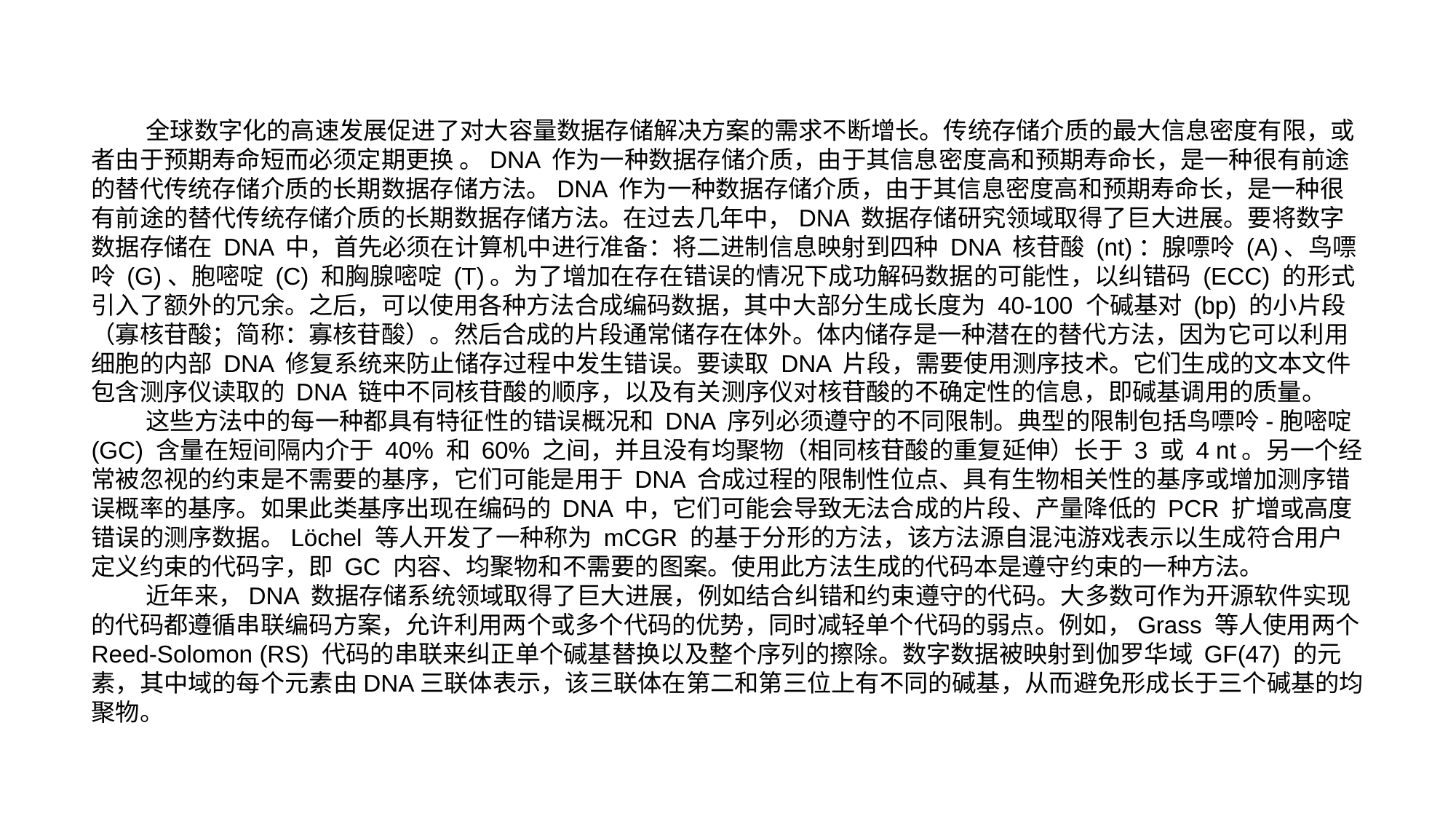

全球数字化的高速发展促进了对大容量数据存储解决方案的需求不断增长。传统存储介质的最大信息密度有限，或者由于预期寿命短而必须定期更换 。DNA 作为一种数据存储介质，由于其信息密度高和预期寿命长，是一种很有前途的替代传统存储介质的长期数据存储方法。DNA 作为一种数据存储介质，由于其信息密度高和预期寿命长，是一种很有前途的替代传统存储介质的长期数据存储方法。在过去几年中，DNA 数据存储研究领域取得了巨大进展。要将数字数据存储在 DNA 中，首先必须在计算机中进行准备：将二进制信息映射到四种 DNA 核苷酸 (nt)：腺嘌呤 (A)、鸟嘌呤 (G)、胞嘧啶 (C) 和胸腺嘧啶 (T)。为了增加在存在错误的情况下成功解码数据的可能性，以纠错码 (ECC) 的形式引入了额外的冗余。之后，可以使用各种方法合成编码数据，其中大部分生成长度为 40-100 个碱基对 (bp) 的小片段（寡核苷酸；简称：寡核苷酸）。然后合成的片段通常储存在体外。体内储存是一种潜在的替代方法，因为它可以利用细胞的内部 DNA 修复系统来防止储存过程中发生错误。要读取 DNA 片段，需要使用测序技术。它们生成的文本文件包含测序仪读取的 DNA 链中不同核苷酸的顺序，以及有关测序仪对核苷酸的不确定性的信息，即碱基调用的质量。
这些方法中的每一种都具有特征性的错误概况和 DNA 序列必须遵守的不同限制。典型的限制包括鸟嘌呤-胞嘧啶 (GC) 含量在短间隔内介于 40% 和 60% 之间，并且没有均聚物（相同核苷酸的重复延伸）长于 3 或 4 nt。另一个经常被忽视的约束是不需要的基序，它们可能是用于 DNA 合成过程的限制性位点、具有生物相关性的基序或增加测序错误概率的基序。如果此类基序出现在编码的 DNA 中，它们可能会导致无法合成的片段、产量降低的 PCR 扩增或高度错误的测序数据。Löchel 等人开发了一种称为 mCGR 的基于分形的方法，该方法源自混沌游戏表示以生成符合用户定义约束的代码字，即 GC 内容、均聚物和不需要的图案。使用此方法生成的代码本是遵守约束的一种方法。
近年来，DNA 数据存储系统领域取得了巨大进展，例如结合纠错和约束遵守的代码。大多数可作为开源软件实现的代码都遵循串联编码方案，允许利用两个或多个代码的优势，同时减轻单个代码的弱点。例如，Grass 等人使用两个 Reed-Solomon (RS) 代码的串联来纠正单个碱基替换以及整个序列的擦除。数字数据被映射到伽罗华域 GF(47) 的元素，其中域的每个元素由DNA三联体表示，该三联体在第二和第三位上有不同的碱基，从而避免形成长于三个碱基的均聚物。